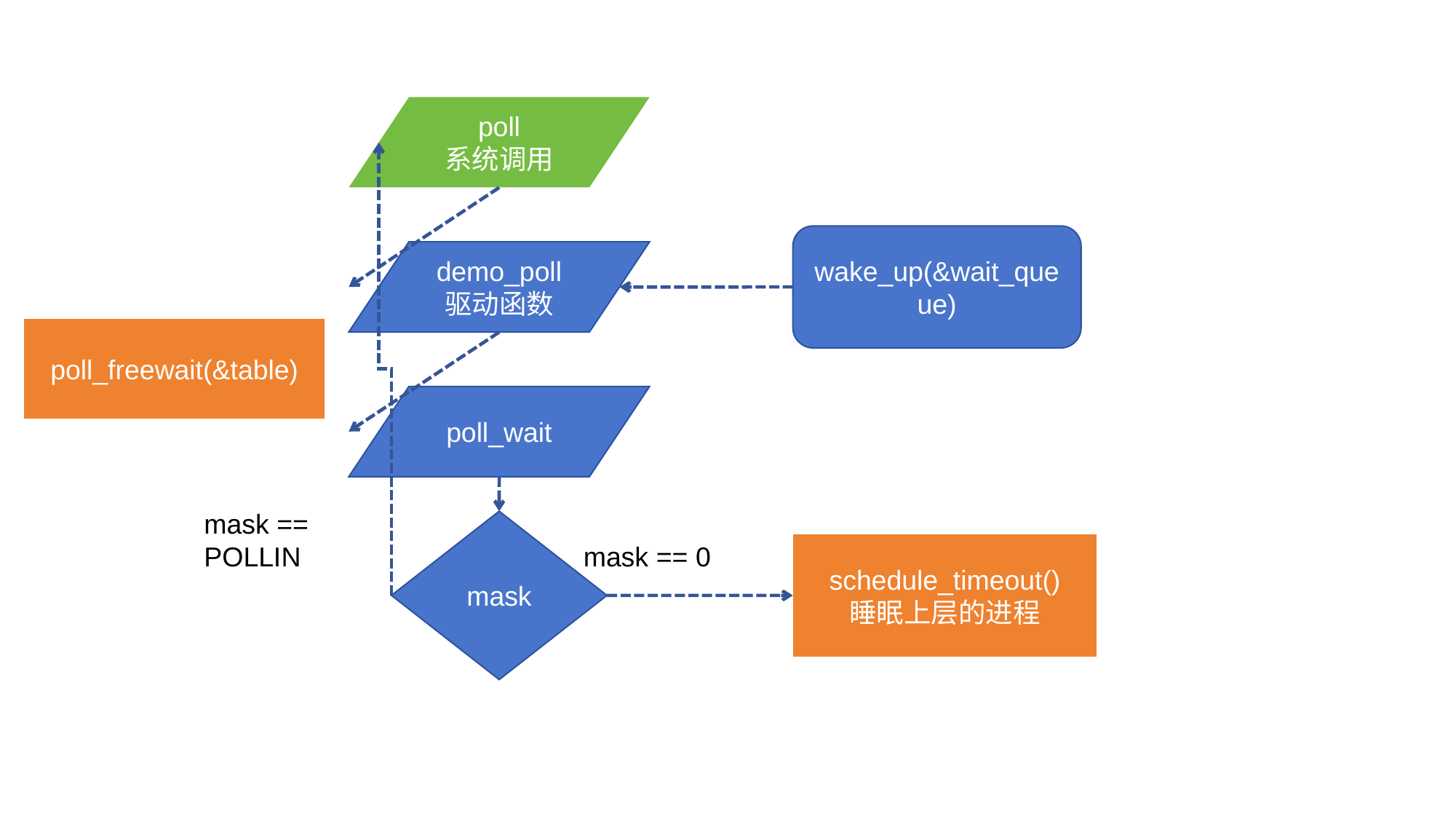

poll
系统调用
wake_up(&wait_queue)
demo_poll
驱动函数
poll_freewait(&table)
poll_wait
mask == POLLIN
mask
mask == 0
schedule_timeout()
睡眠上层的进程